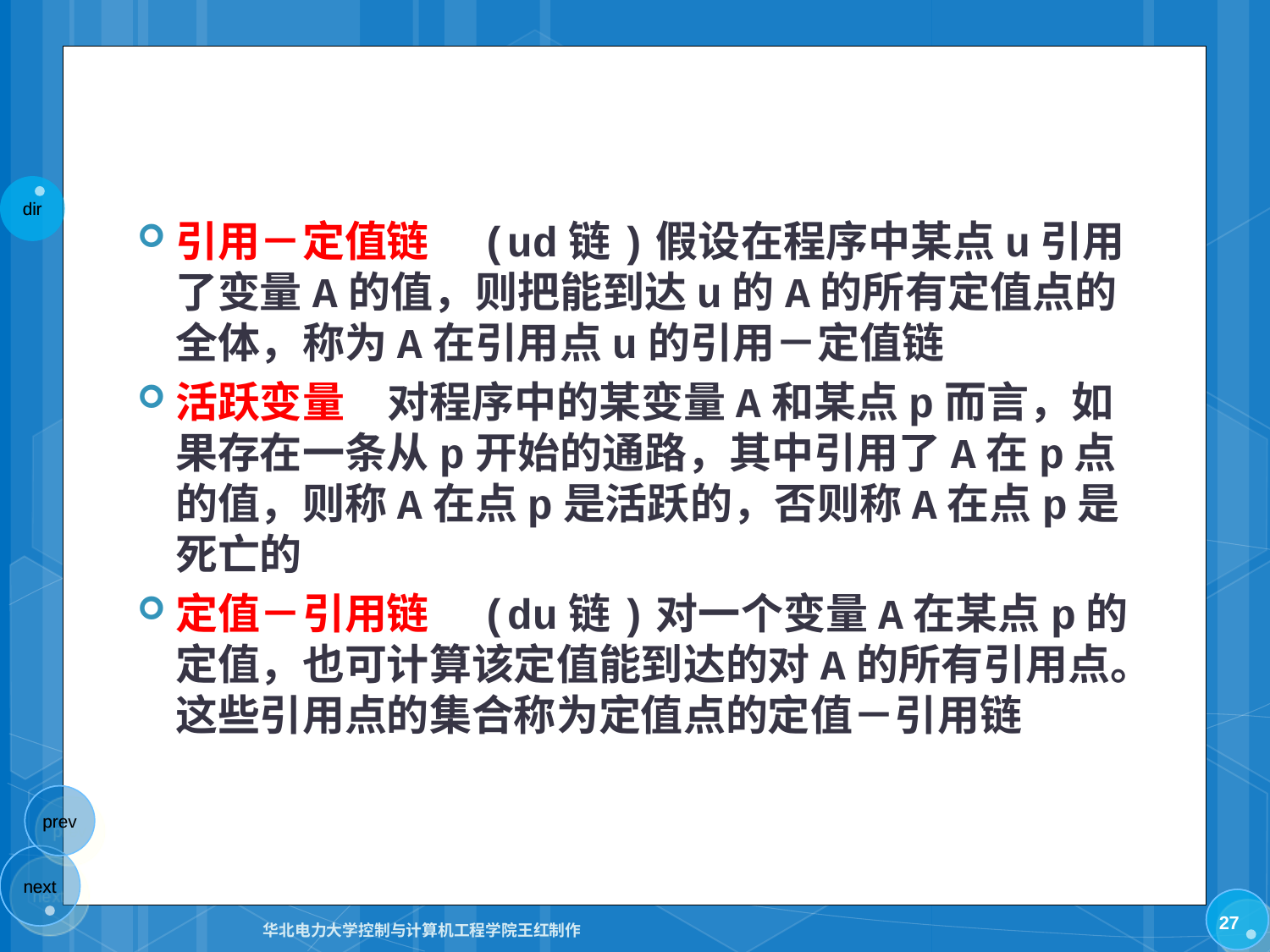

#
引用－定值链　(ud链)假设在程序中某点u引用了变量A的值，则把能到达u的A的所有定值点的全体，称为A在引用点u的引用－定值链
活跃变量　对程序中的某变量A和某点p而言，如果存在一条从p开始的通路，其中引用了A在p点的值，则称A在点p是活跃的，否则称A在点p是死亡的
定值－引用链　(du链)对一个变量A在某点p的定值，也可计算该定值能到达的对A的所有引用点。这些引用点的集合称为定值点的定值－引用链

27
华北电力大学控制与计算机工程学院王红制作